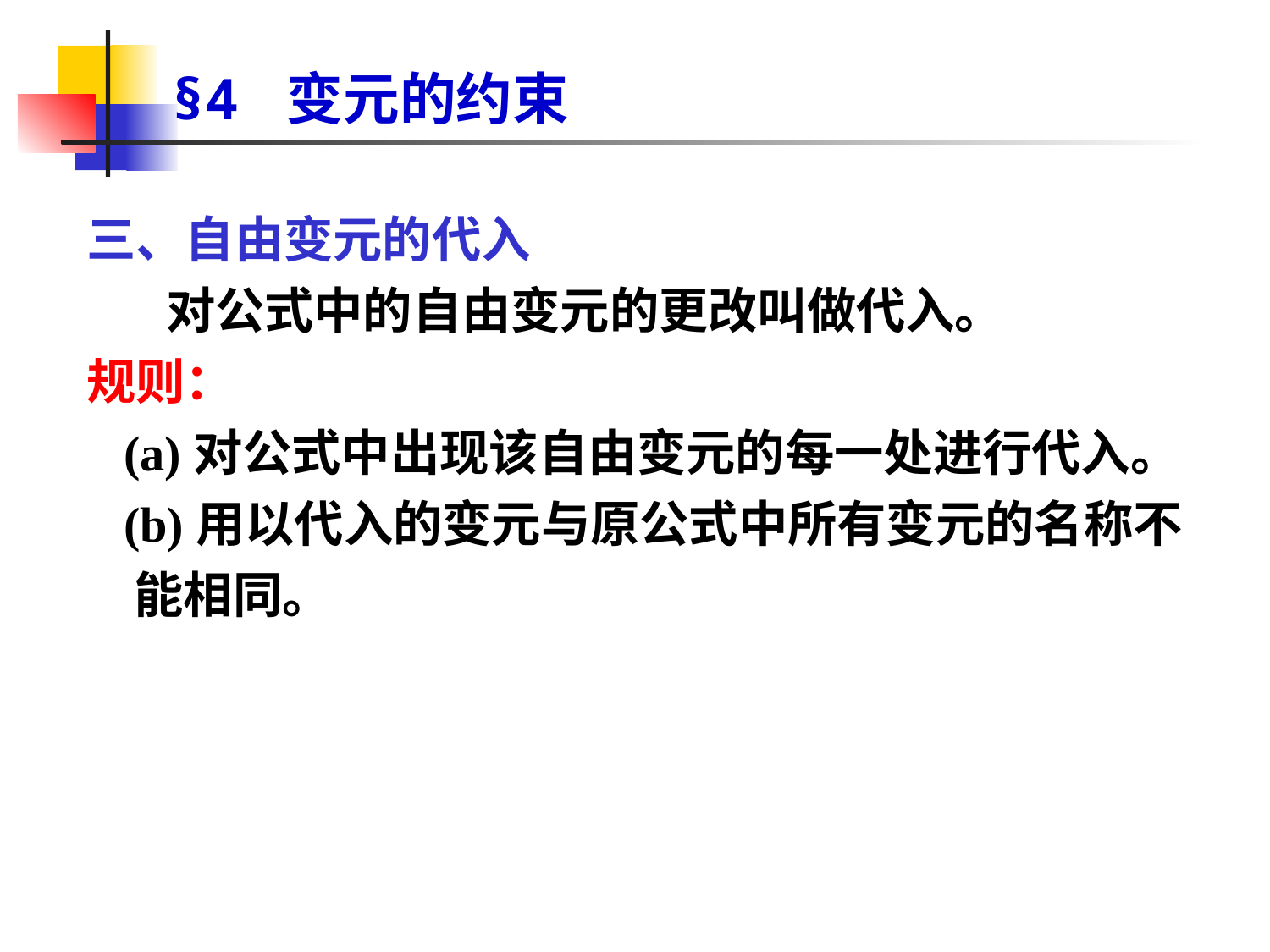

# §4 变元的约束
三、自由变元的代入
      对公式中的自由变元的更改叫做代入。
规则：
   (a)对公式中出现该自由变元的每一处进行代入。
   (b)用以代入的变元与原公式中所有变元的名称不能相同。
45